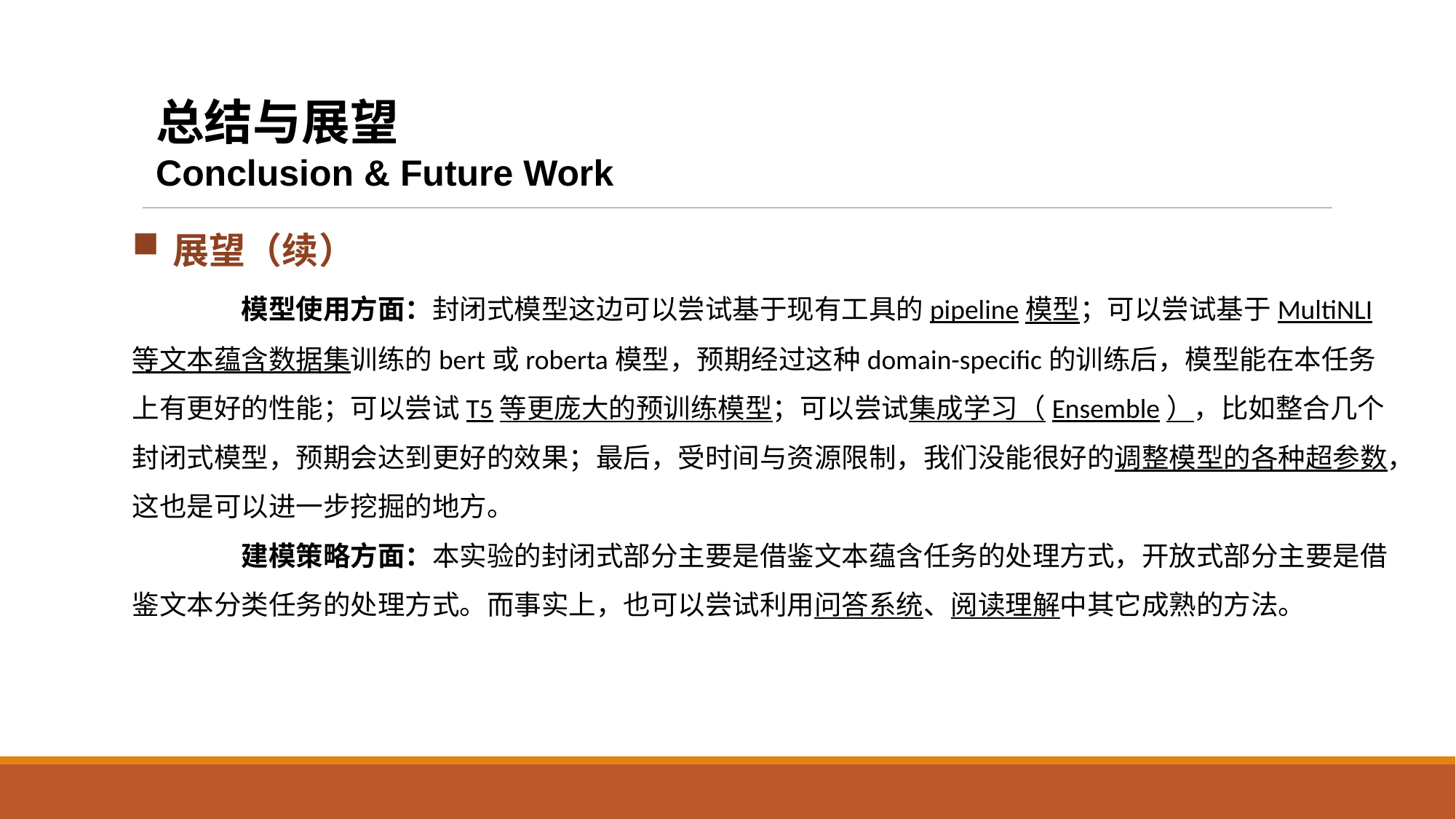

总结与展望
Conclusion & Future Work
展望（续）
	模型使用方面：封闭式模型这边可以尝试基于现有工具的pipeline模型；可以尝试基于MultiNLI等文本蕴含数据集训练的bert或roberta模型，预期经过这种domain-specific的训练后，模型能在本任务上有更好的性能；可以尝试T5等更庞大的预训练模型；可以尝试集成学习（Ensemble），比如整合几个封闭式模型，预期会达到更好的效果；最后，受时间与资源限制，我们没能很好的调整模型的各种超参数，这也是可以进一步挖掘的地方。
	建模策略方面：本实验的封闭式部分主要是借鉴文本蕴含任务的处理方式，开放式部分主要是借鉴文本分类任务的处理方式。而事实上，也可以尝试利用问答系统、阅读理解中其它成熟的方法。